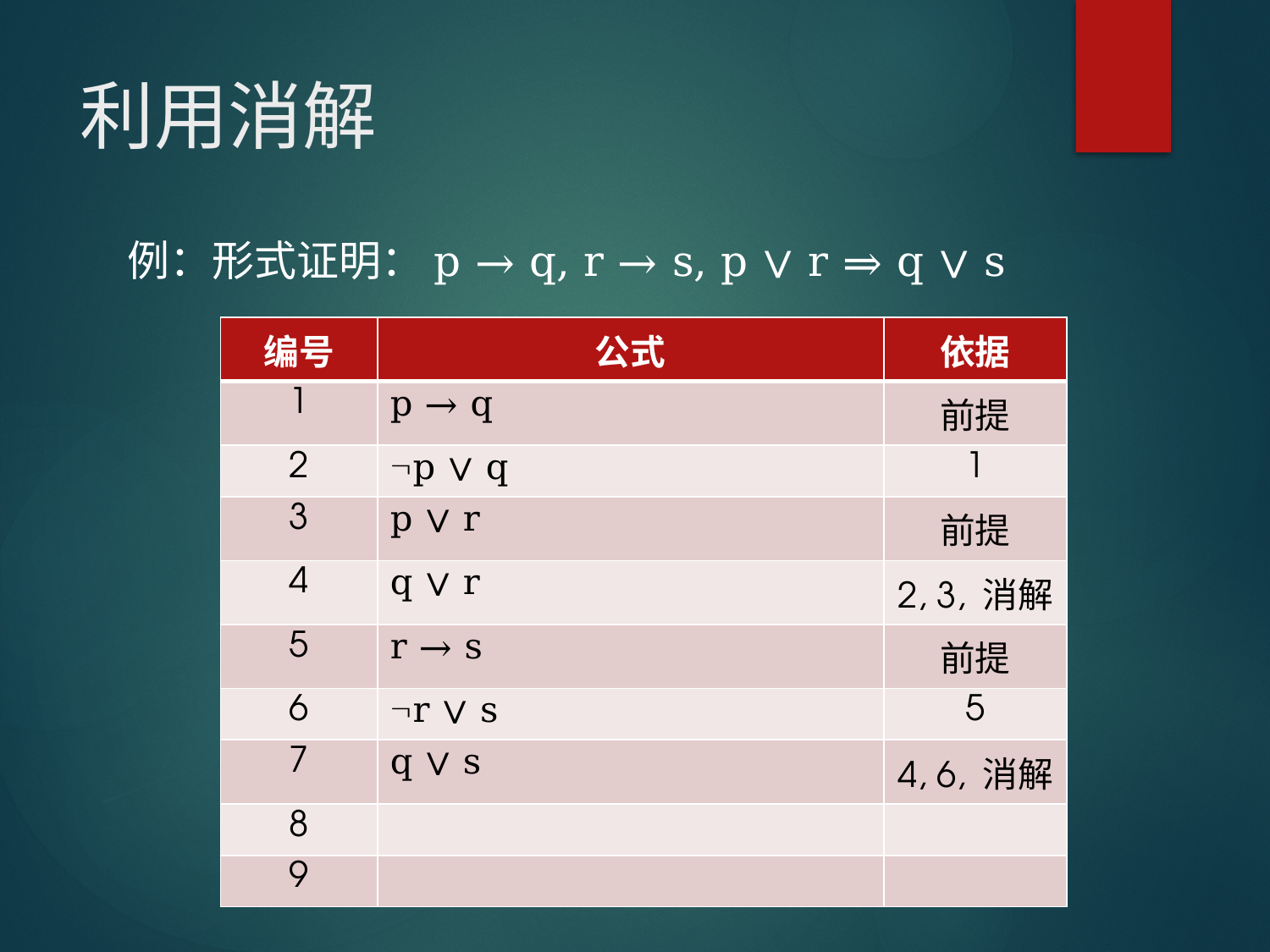

# 利用消解
例：形式证明：p → q, r → s, p ∨ r ⇒ q ∨ s

| 编号 | 公式 | 依据 |
| --- | --- | --- |
| 1 | p → q | 前提 |
| 2 | ¬p ∨ q | 1 |
| 3 | p ∨ r | 前提 |
| 4 | q ∨ r | 2, 3, 消解 |
| 5 | r → s | 前提 |
| 6 | ¬r ∨ s | 5 |
| 7 | q ∨ s | 4, 6, 消解 |
| 8 |  |  |
| 9 |  |  |